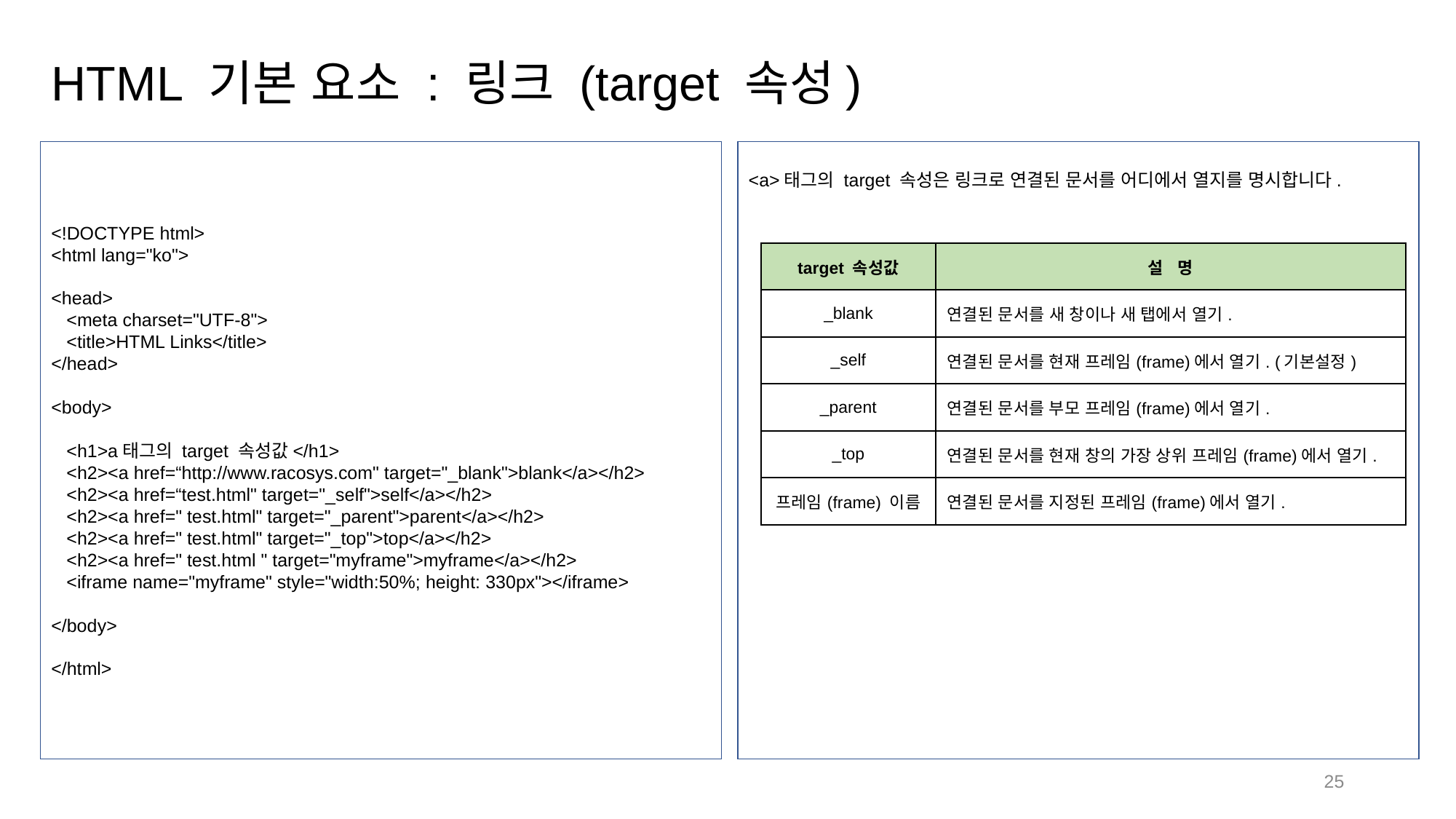

# HTML 기본 요소 : 링크 (target 속성)
<!DOCTYPE html>
<html lang="ko">

<head>
   <meta charset="UTF-8">
   <title>HTML Links</title>
</head>

<body>

   <h1>a태그의 target 속성값</h1>
   <h2><a href=“http://www.racosys.com" target="_blank">blank</a></h2>
   <h2><a href=“test.html" target="_self">self</a></h2>
   <h2><a href=" test.html" target="_parent">parent</a></h2>
   <h2><a href=" test.html" target="_top">top</a></h2>
   <h2><a href=" test.html " target="myframe">myframe</a></h2>
   <iframe name="myframe" style="width:50%; height: 330px"></iframe>

</body>

</html>

<a>태그의 target 속성은 링크로 연결된 문서를 어디에서 열지를 명시합니다.
| target 속성값 | 설 명 |
| --- | --- |
| \_blank | 연결된 문서를 새 창이나 새 탭에서 열기. |
| \_self | 연결된 문서를 현재 프레임(frame)에서 열기. (기본설정) |
| \_parent | 연결된 문서를 부모 프레임(frame)에서 열기. |
| \_top | 연결된 문서를 현재 창의 가장 상위 프레임(frame)에서 열기. |
| 프레임(frame) 이름 | 연결된 문서를 지정된 프레임(frame)에서 열기. |
25